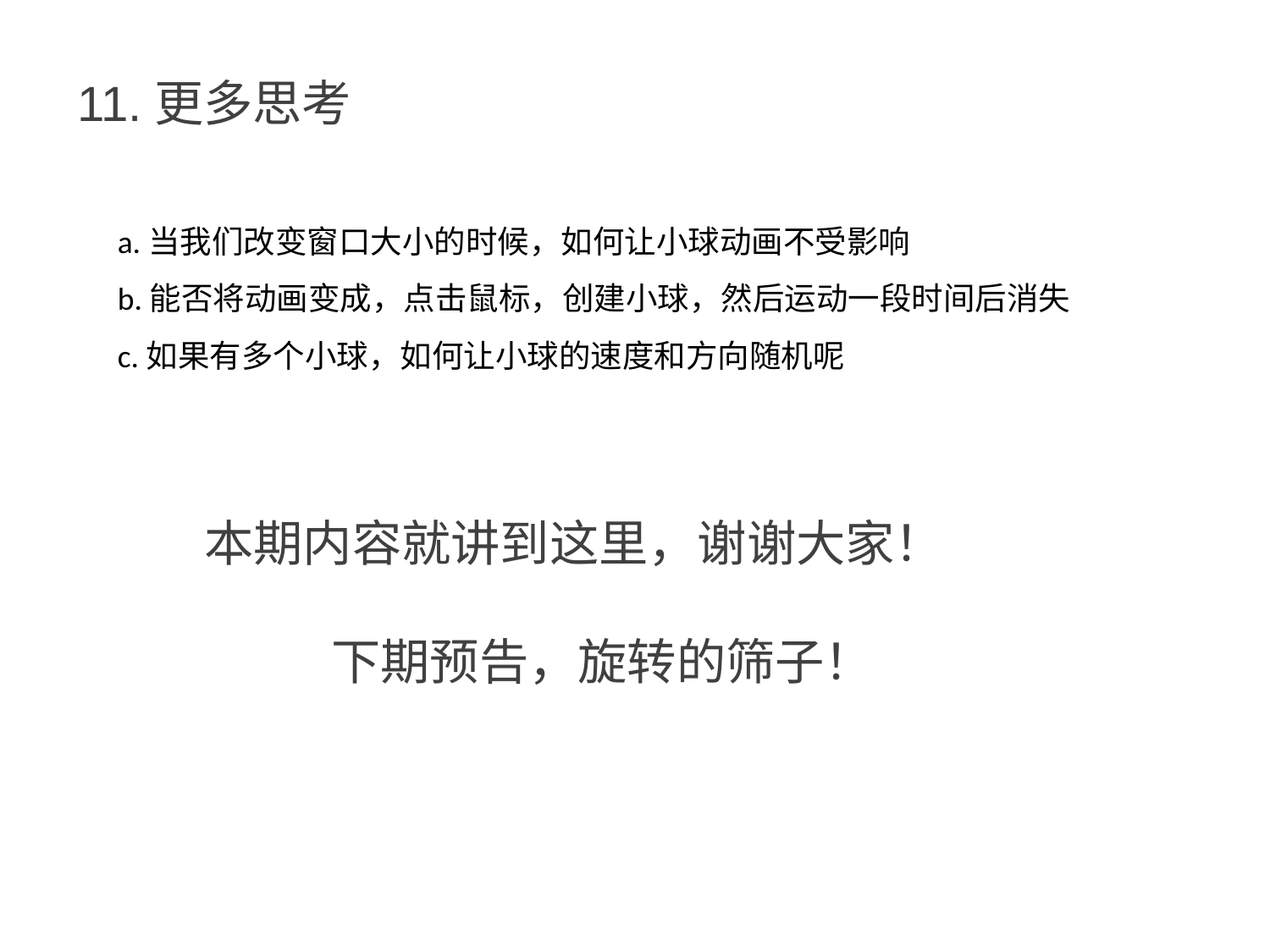

11.更多思考
a.当我们改变窗口大小的时候，如何让小球动画不受影响
b.能否将动画变成，点击鼠标，创建小球，然后运动一段时间后消失
c.如果有多个小球，如何让小球的速度和方向随机呢
	本期内容就讲到这里，谢谢大家！

		下期预告，旋转的筛子！